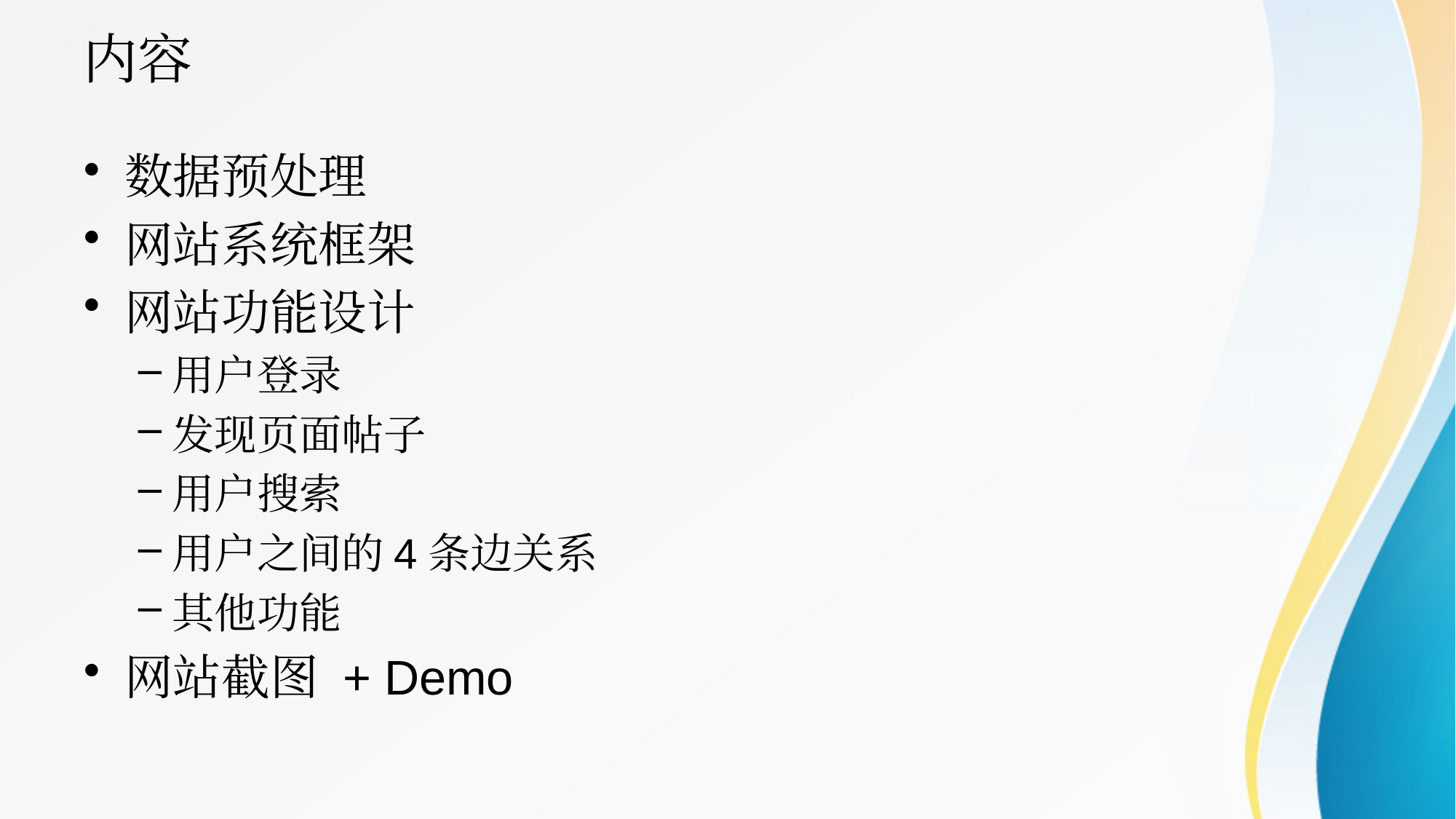

# 内容
数据预处理
网站系统框架
网站功能设计
用户登录
发现页面帖子
用户搜索
用户之间的4条边关系
其他功能
网站截图 + Demo